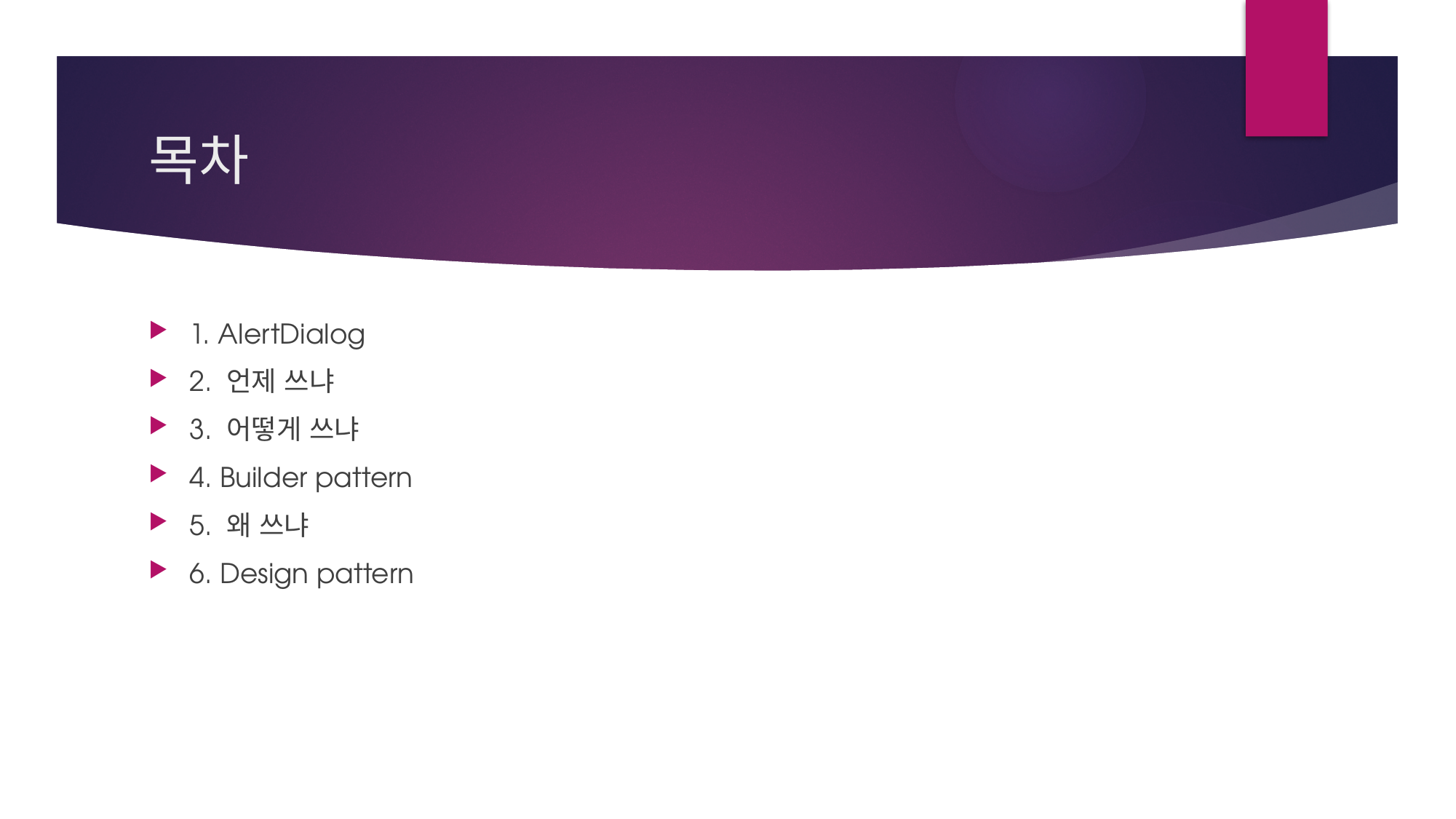

# 목차
1. AlertDialog
2. 언제 쓰냐
3. 어떻게 쓰냐
4. Builder pattern
5. 왜 쓰냐
6. Design pattern